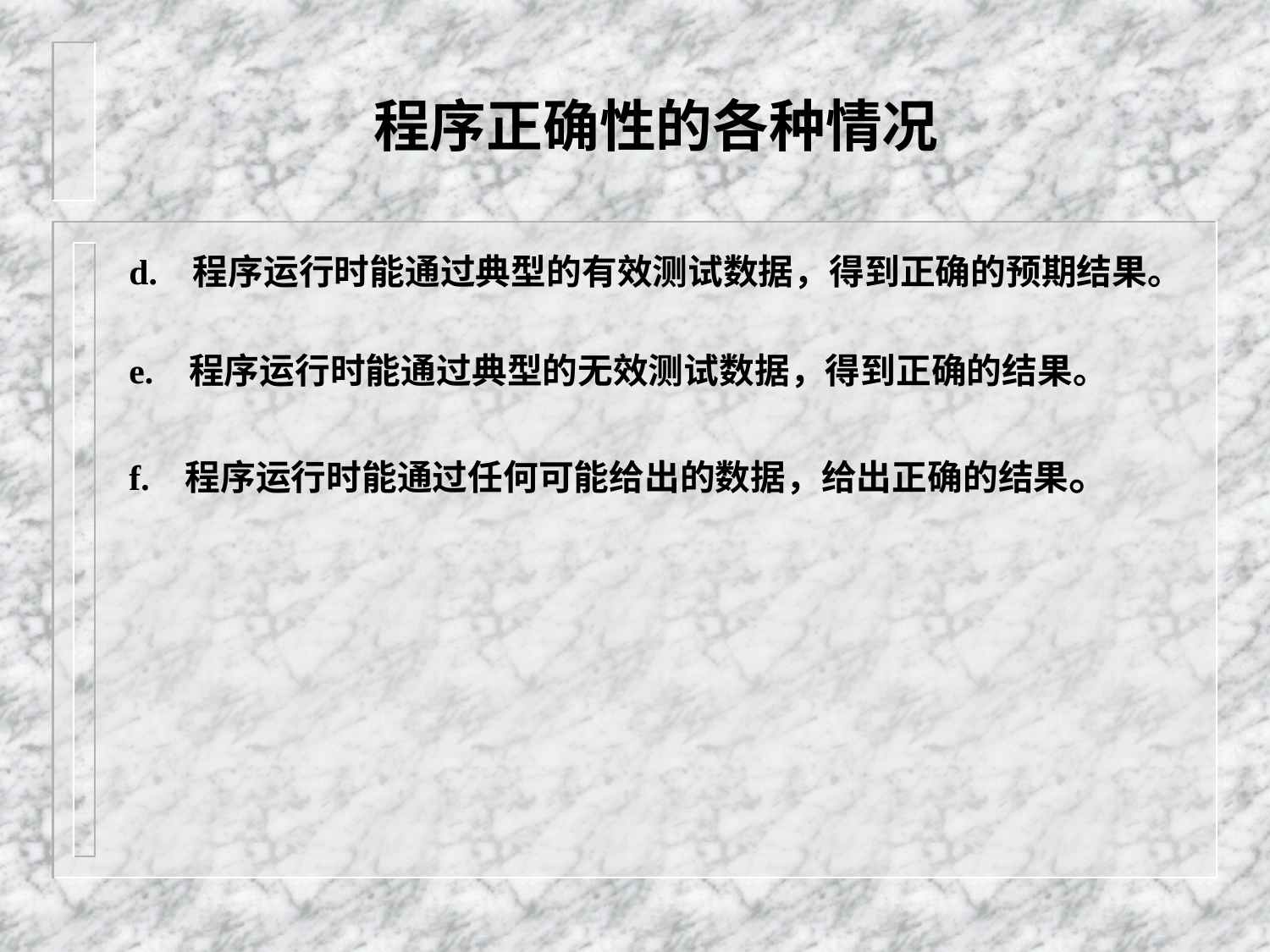

# 程序正确性的各种情况
d.   程序运行时能通过典型的有效测试数据，得到正确的预期结果。

e.   程序运行时能通过典型的无效测试数据，得到正确的结果。

f.   程序运行时能通过任何可能给出的数据，给出正确的结果。